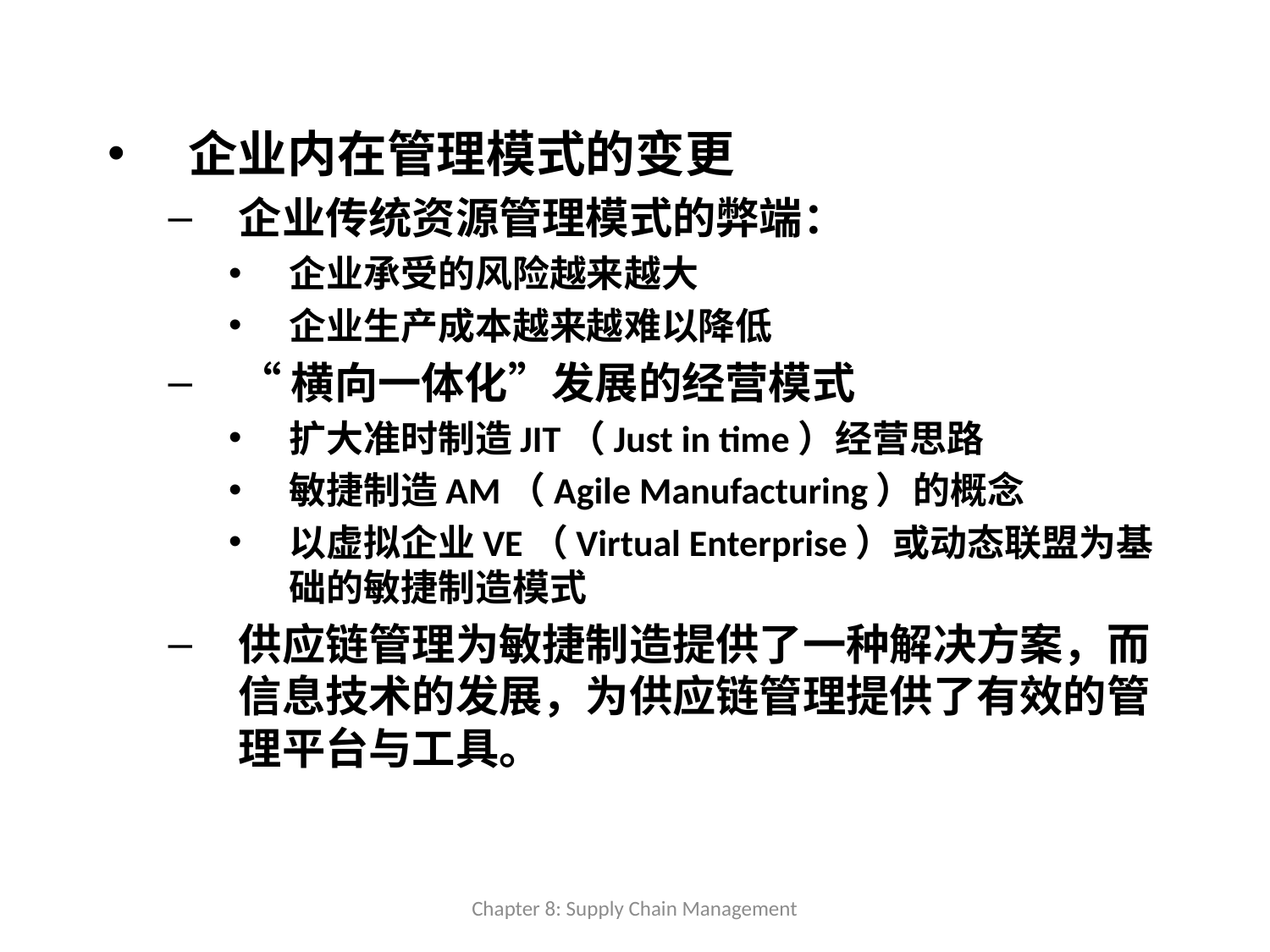

企业内在管理模式的变更
企业传统资源管理模式的弊端：
企业承受的风险越来越大
企业生产成本越来越难以降低
“横向一体化”发展的经营模式
扩大准时制造JIT（Just in time）经营思路
敏捷制造AM（Agile Manufacturing）的概念
以虚拟企业VE（Virtual Enterprise）或动态联盟为基础的敏捷制造模式
供应链管理为敏捷制造提供了一种解决方案，而信息技术的发展，为供应链管理提供了有效的管理平台与工具。
Chapter 8: Supply Chain Management